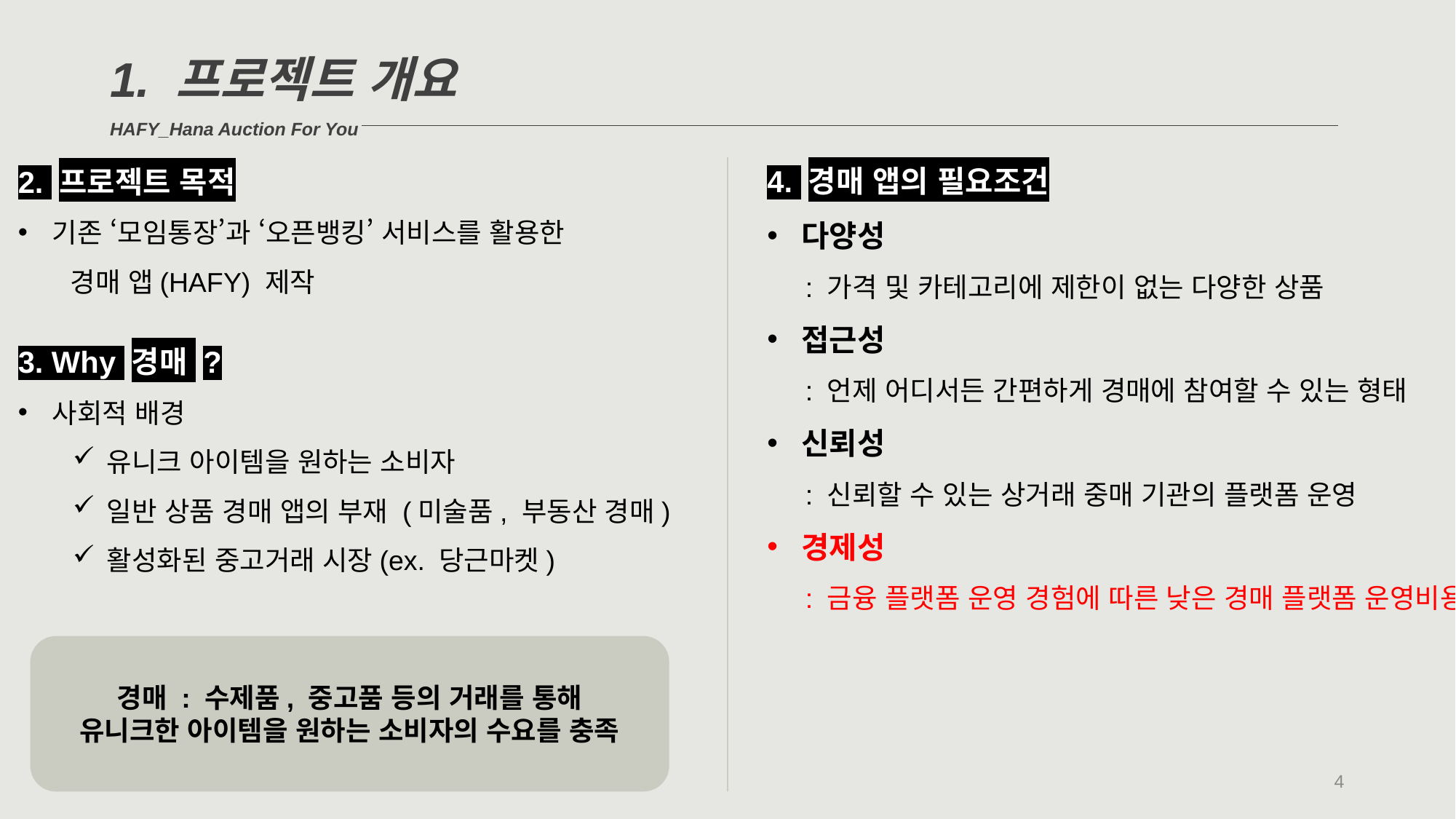

1. 프로젝트 개요
HAFY_Hana Auction For You
https://news.einfomax.co.kr/news/articleView.html?idxno=4103342
http://www.sisajournal-e.com/news/articleView.html?idxno=208677
https://www.sedaily.com/NewsVIew/1VQOZ0SZQC

평창 롱패딩 15만원 -> 49만원 리셀
https://m.post.naver.com/viewer/postView.nhn?volumeNo=10954430&memberNo=5246326&vType=VERTICAL

되파는건 문제다 ‘리셀러’
https://m.post.naver.com/viewer/postView.nhn?volumeNo=22493195&memberNo=31588952&searchKeyword=%EB%A6%AC%EC%85%80%EB%9F%AC&searchRank=5

리셀 – 세금문제
https://m.post.naver.com/viewer/postView.nhn?volumeNo=29045600&memberNo=997329&searchKeyword=%EB%A6%AC%EC%85%80%EB%9F%AC&searchRank=10

4. 경매 앱의 필요조건
다양성
     : 가격 및 카테고리에 제한이 없는 다양한 상품
접근성
     : 언제 어디서든 간편하게 경매에 참여할 수 있는 형태
신뢰성
     : 신뢰할 수 있는 상거래 중매 기관의 플랫폼 운영
경제성
     : 금융 플랫폼 운영 경험에 따른 낮은 경매 플랫폼 운영비용
2. 프로젝트 목적
기존 ‘모임통장’과 ‘오픈뱅킹’ 서비스를 활용한
      경매 앱(HAFY) 제작

3. Why 경매 ?
사회적 배경
유니크 아이템을 원하는 소비자
일반 상품 경매 앱의 부재 (미술품, 부동산 경매)
활성화된 중고거래 시장(ex. 당근마켓)

경매 : 수제품, 중고품 등의 거래를 통해
유니크한 아이템을 원하는 소비자의 수요를 충족
4